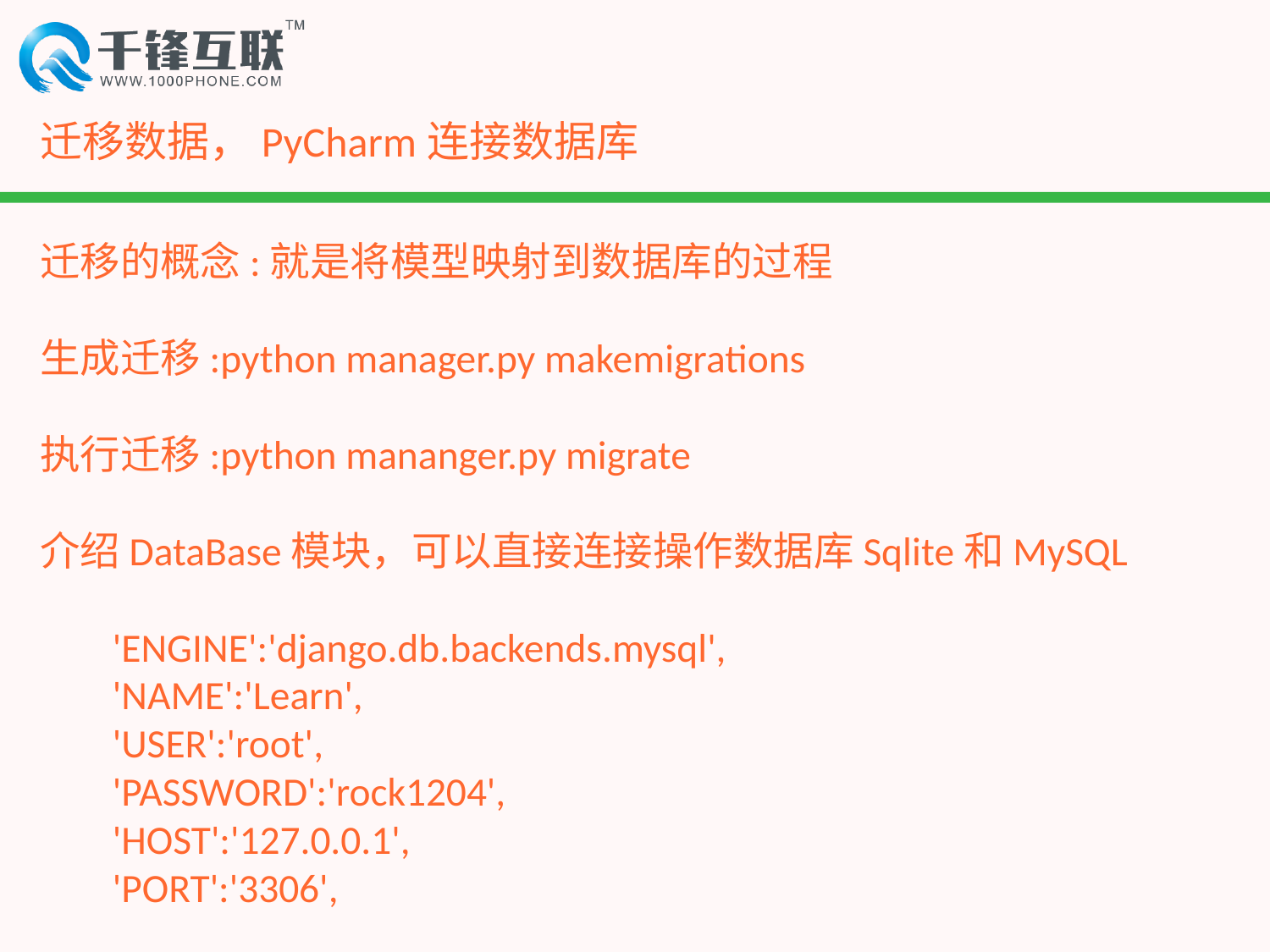

# 迁移数据，PyCharm连接数据库
迁移的概念:就是将模型映射到数据库的过程

生成迁移:python manager.py makemigrations

执行迁移:python mananger.py migrate

介绍DataBase模块，可以直接连接操作数据库Sqlite和MySQL

        'ENGINE':'django.db.backends.mysql',
        'NAME':'Learn',
        'USER':'root',
        'PASSWORD':'rock1204',
        'HOST':'127.0.0.1',
        'PORT':'3306',